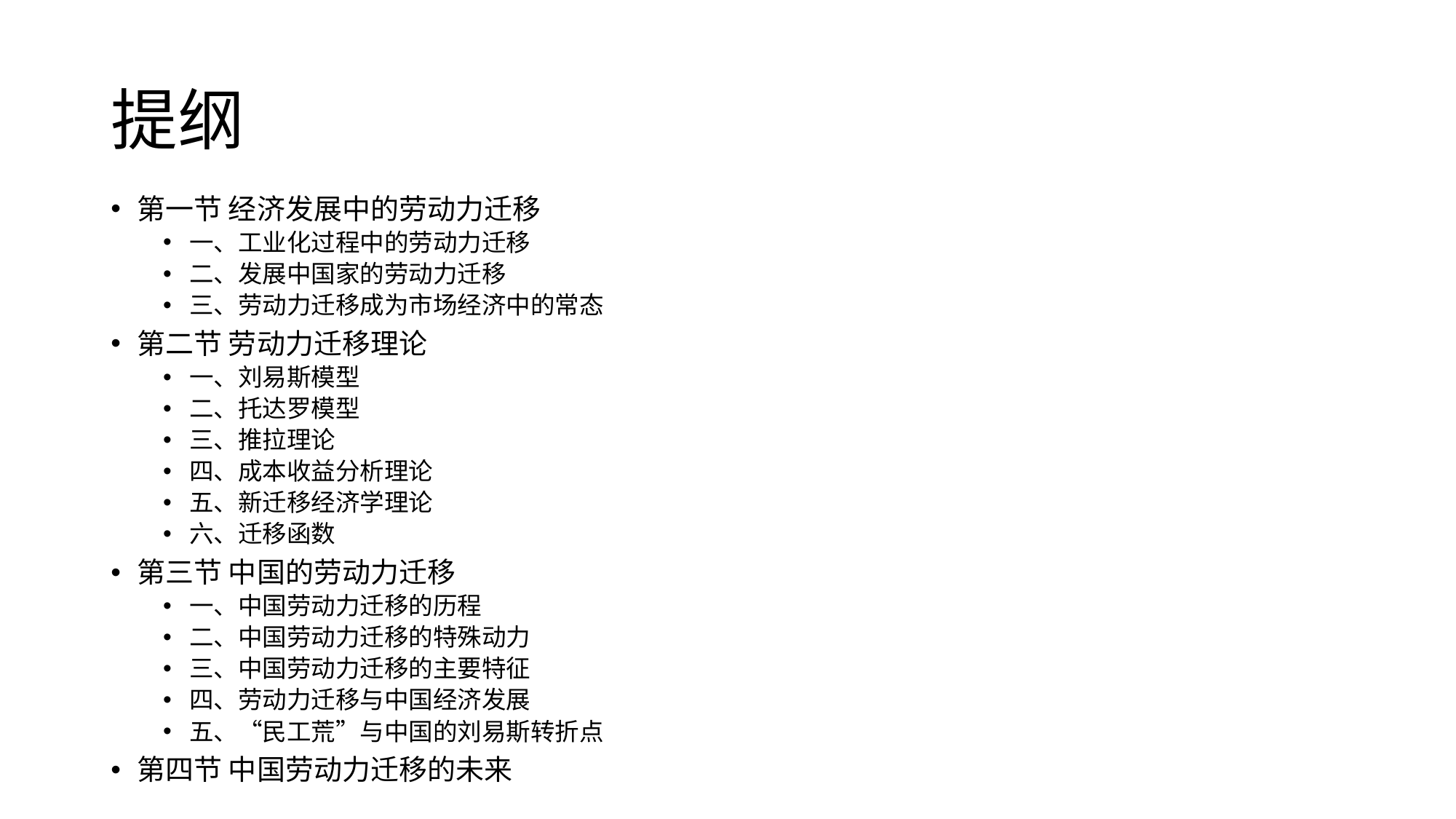

# 提纲
第一节 经济发展中的劳动力迁移
一、工业化过程中的劳动力迁移
二、发展中国家的劳动力迁移
三、劳动力迁移成为市场经济中的常态
第二节 劳动力迁移理论
一、刘易斯模型
二、托达罗模型
三、推拉理论
四、成本收益分析理论
五、新迁移经济学理论
六、迁移函数
第三节 中国的劳动力迁移
一、中国劳动力迁移的历程
二、中国劳动力迁移的特殊动力
三、中国劳动力迁移的主要特征
四、劳动力迁移与中国经济发展
五、“民工荒”与中国的刘易斯转折点
第四节 中国劳动力迁移的未来